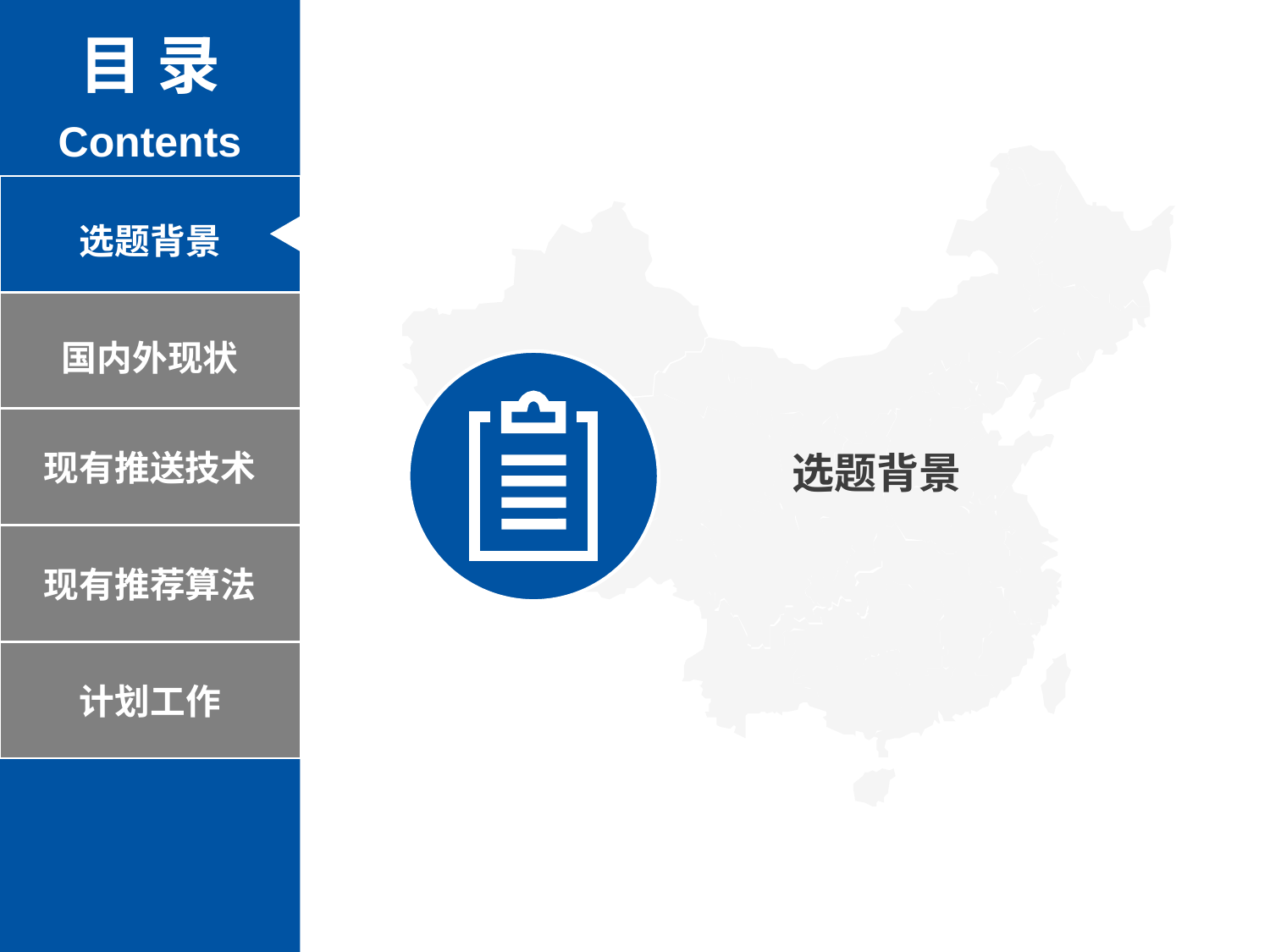

目 录
Contents

选题背景

国内外现状

现有推送技术
选题背景
现有推荐算法
计划工作